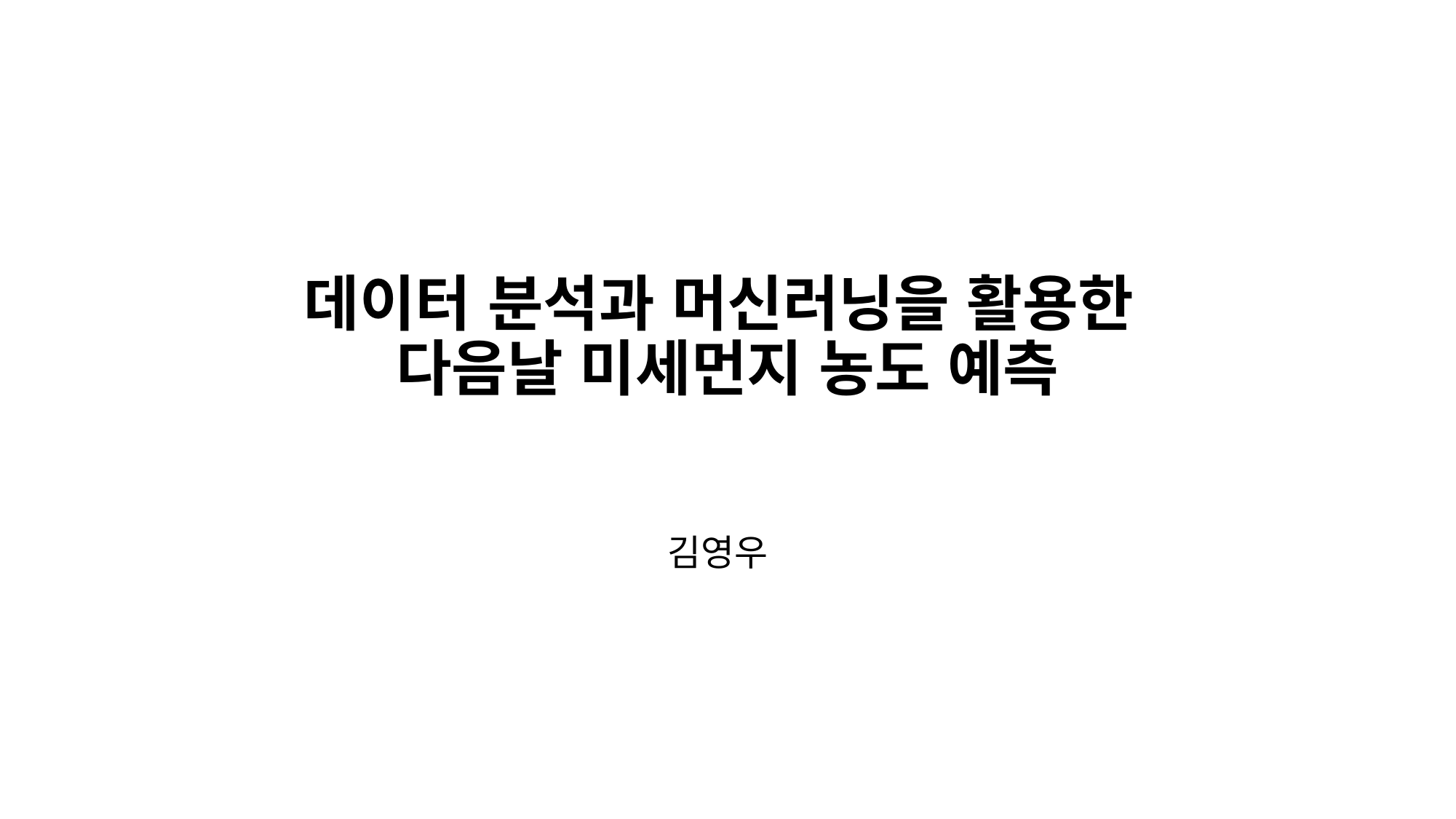

# 데이터 분석과 머신러닝을 활용한 다음날 미세먼지 농도 예측
김영우